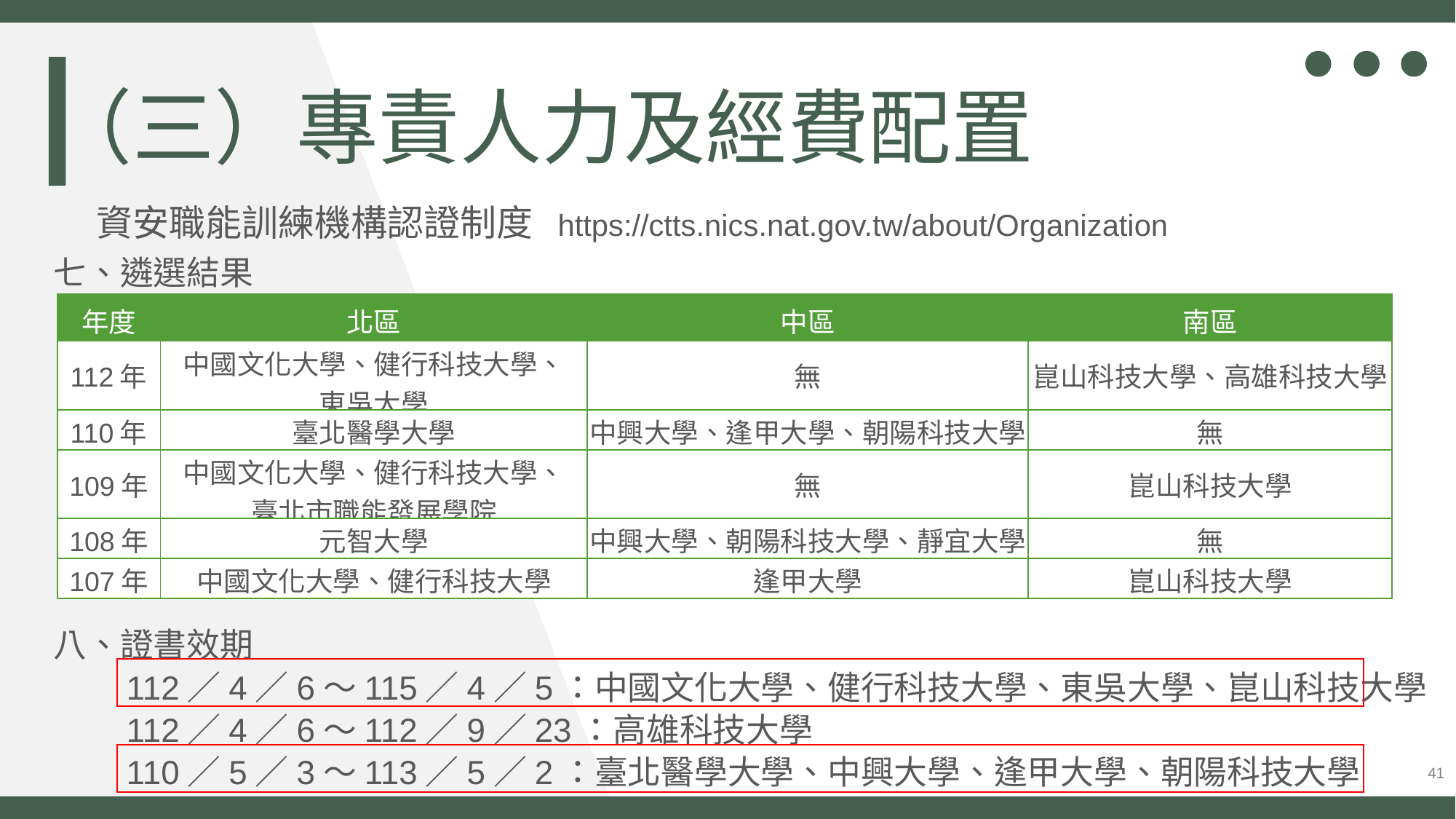

（三）專責人力及經費配置
資安職能訓練機構認證制度  https://ctts.nics.nat.gov.tw/about/Organization
七、遴選結果
| 年度 | 北區 | 中區 | 南區 |
| --- | --- | --- | --- |
| 112年 | 中國文化大學、健行科技大學、 東吳大學 | 無 | 崑山科技大學、高雄科技大學 |
| 110年 | 臺北醫學大學 | 中興大學、逢甲大學、朝陽科技大學 | 無 |
| 109年 | 中國文化大學、健行科技大學、 臺北市職能發展學院 | 無 | 崑山科技大學 |
| 108年 | 元智大學 | 中興大學、朝陽科技大學、靜宜大學 | 無 |
| 107年 | 中國文化大學、健行科技大學 | 逢甲大學 | 崑山科技大學 |
八、證書效期
112／4／6～115／4／5：中國文化大學、健行科技大學、東吳大學、崑山科技大學
112／4／6～112／9／23：高雄科技大學
110／5／3～113／5／2：臺北醫學大學、中興大學、逢甲大學、朝陽科技大學

41